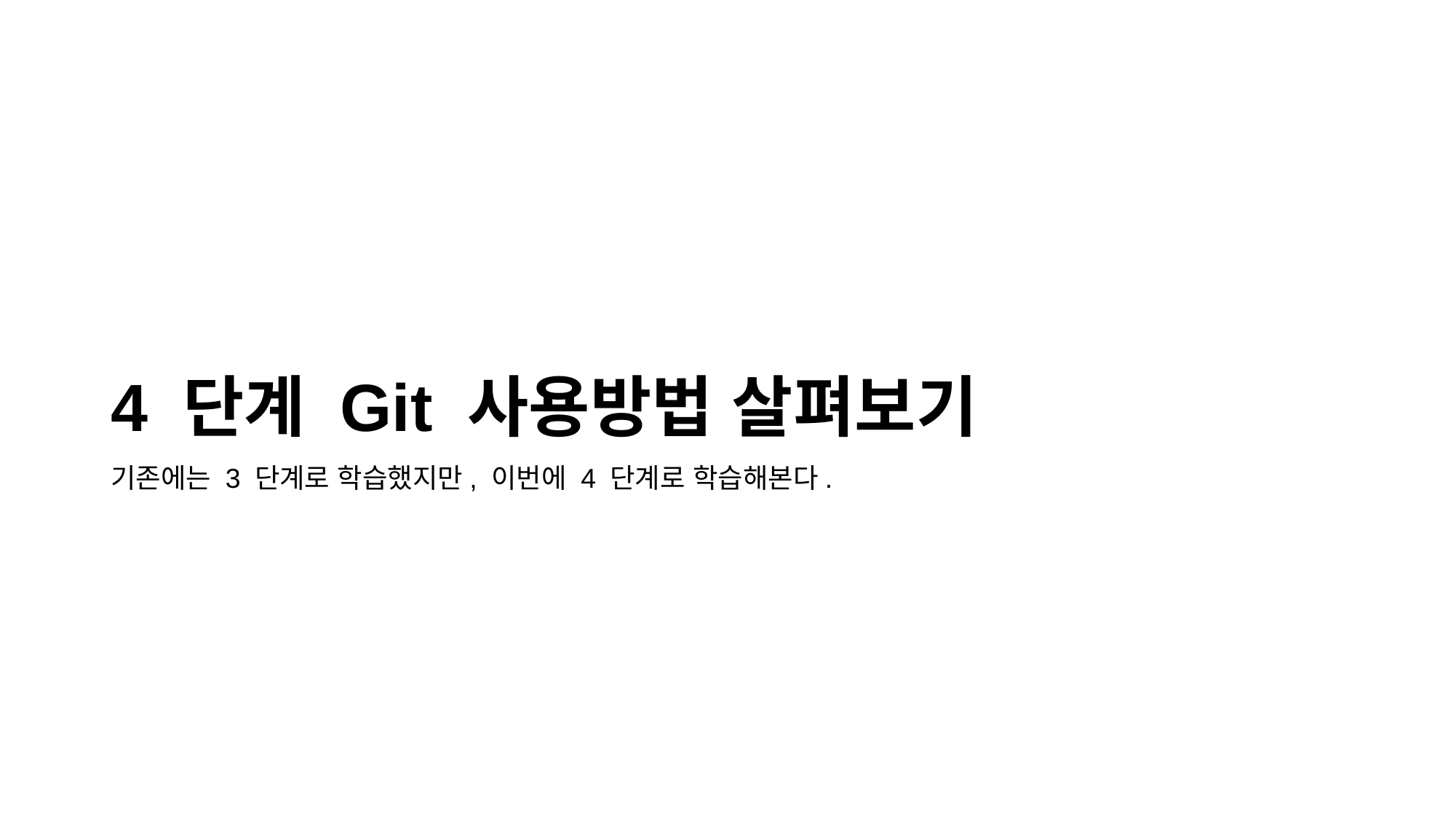

# 4 단계 Git 사용방법 살펴보기
기존에는 3 단계로 학습했지만, 이번에 4 단계로 학습해본다.